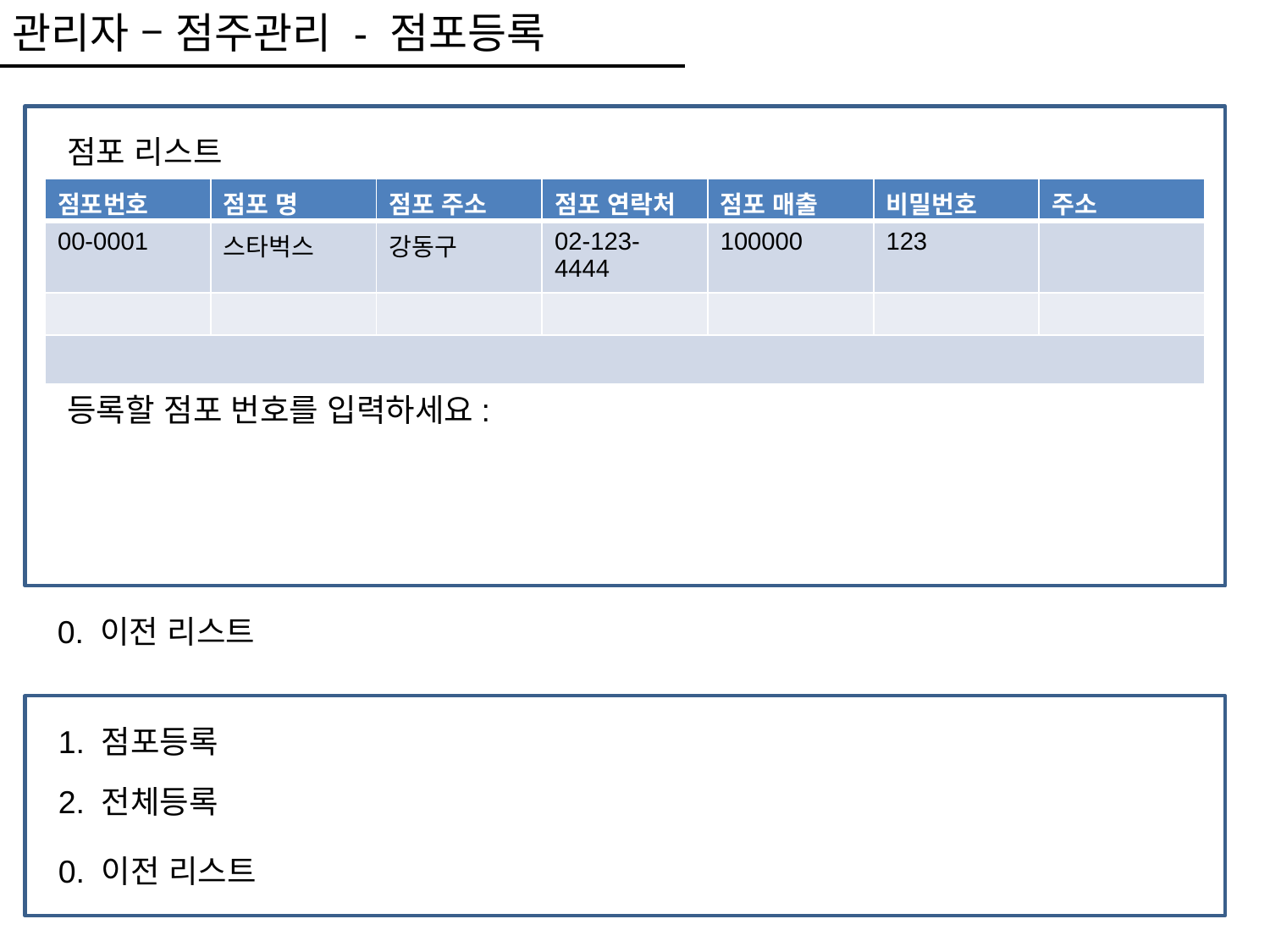

관리자 – 점주관리 - 점포등록

점포 리스트
| 점포번호 | 점포 명 | 점포 주소 | 점포 연락처 | 점포 매출 | 비밀번호 | 주소 |
| --- | --- | --- | --- | --- | --- | --- |
| 00-0001 | 스타벅스 | 강동구 | 02-123-4444 | 100000 | 123 |  |
|  |  |  |  |  |  |  |
|  | 오징어 |  |  |  |  |  |
등록할 점포 번호를 입력하세요:
0. 이전 리스트

1. 점포등록

2. 전체등록
0. 이전 리스트